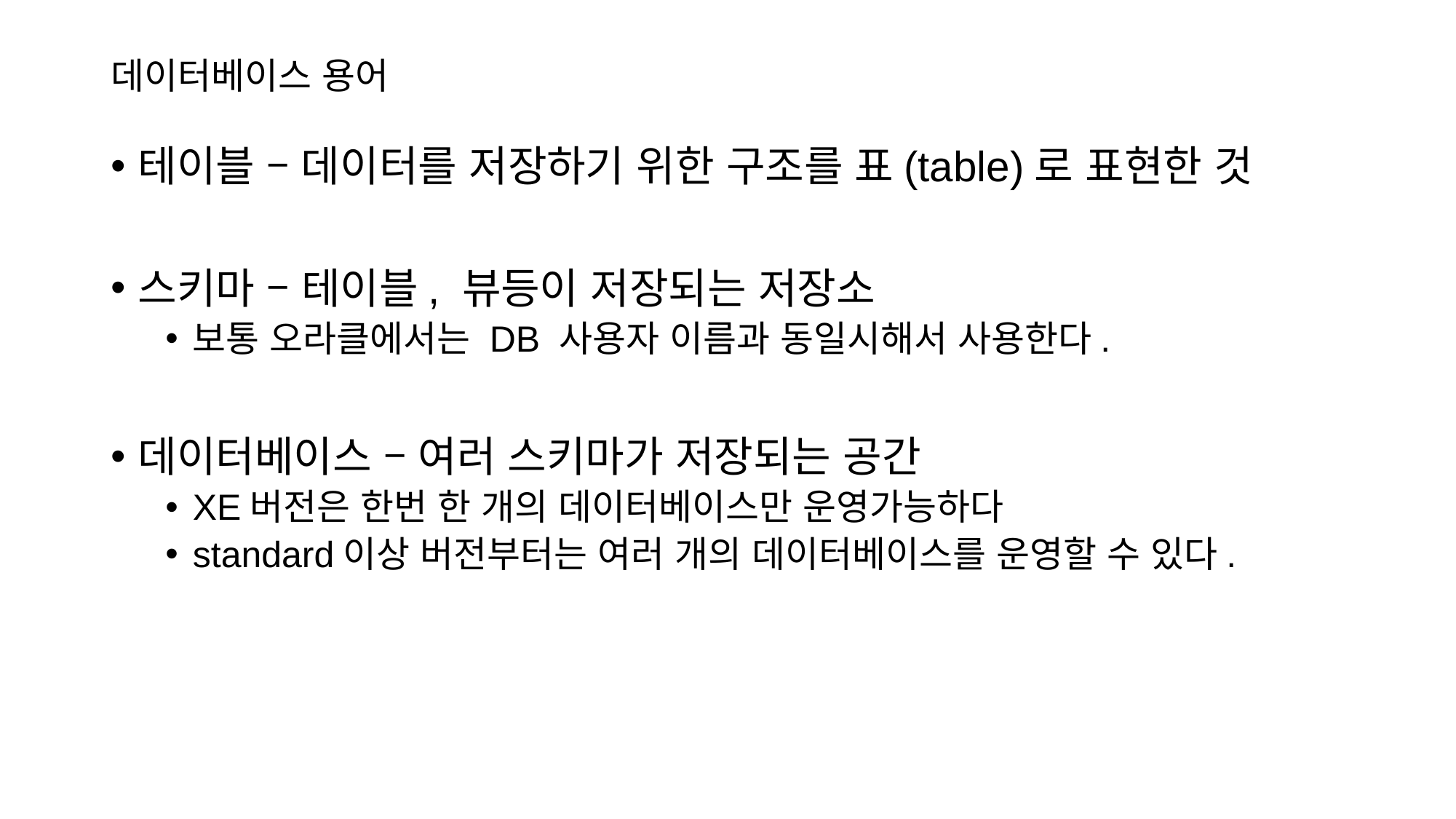

# 데이터베이스 용어
테이블 – 데이터를 저장하기 위한 구조를 표(table)로 표현한 것

스키마 – 테이블, 뷰등이 저장되는 저장소
보통 오라클에서는 DB 사용자 이름과 동일시해서 사용한다.

데이터베이스 – 여러 스키마가 저장되는 공간
XE버전은 한번 한 개의 데이터베이스만 운영가능하다
standard이상 버전부터는 여러 개의 데이터베이스를 운영할 수 있다.